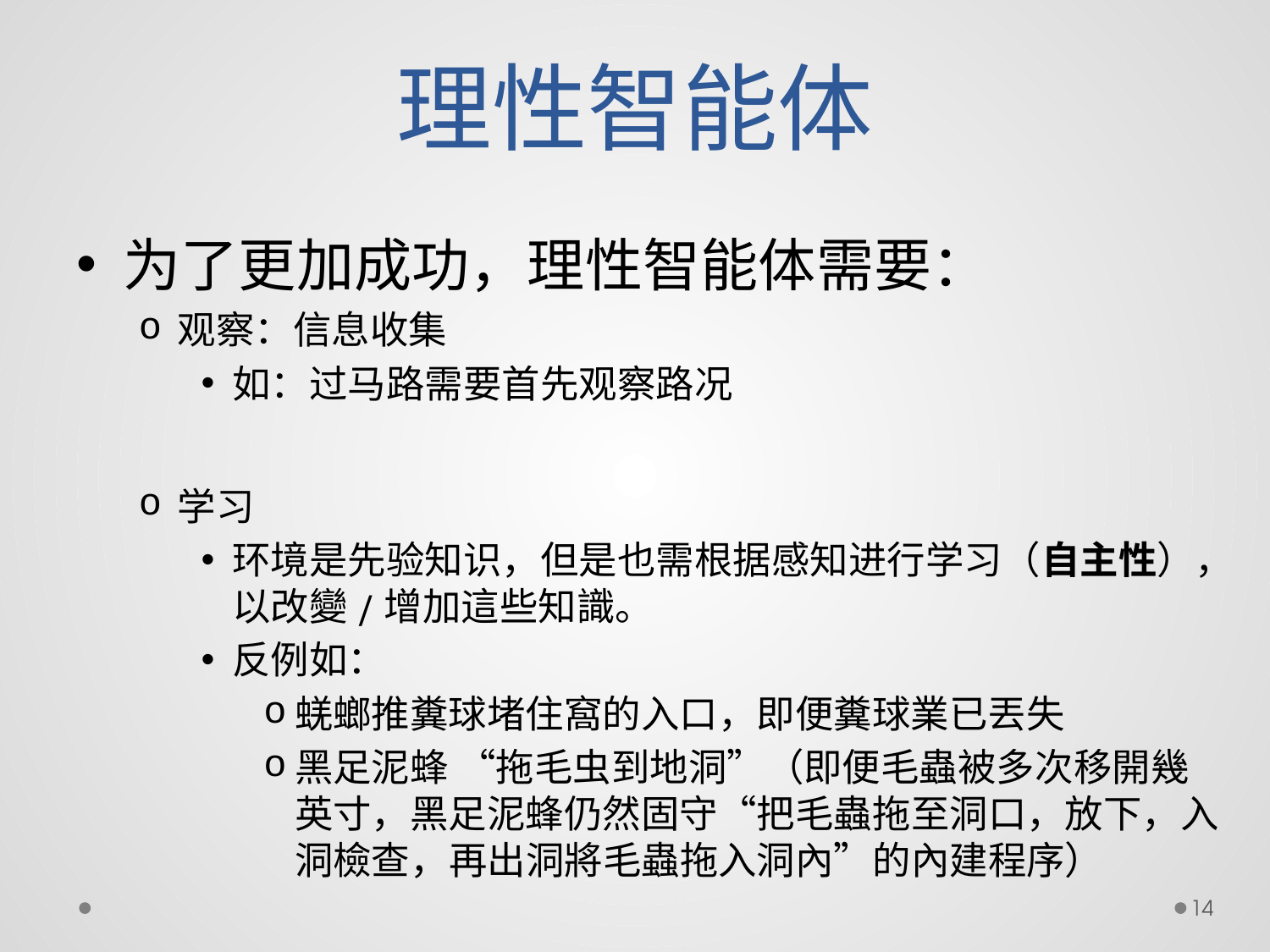

# 理性智能体
为了更加成功，理性智能体需要：
观察：信息收集
如：过马路需要首先观察路况

学习
环境是先验知识，但是也需根据感知进行学习（自主性），以改變/增加這些知識。
反例如：
蜣螂推糞球堵住窩的入口，即便糞球業已丟失
黑足泥蜂 “拖毛虫到地洞”（即便毛蟲被多次移開幾英寸，黑足泥蜂仍然固守“把毛蟲拖至洞口，放下，入洞檢查，再出洞將毛蟲拖入洞內”的內建程序）
14